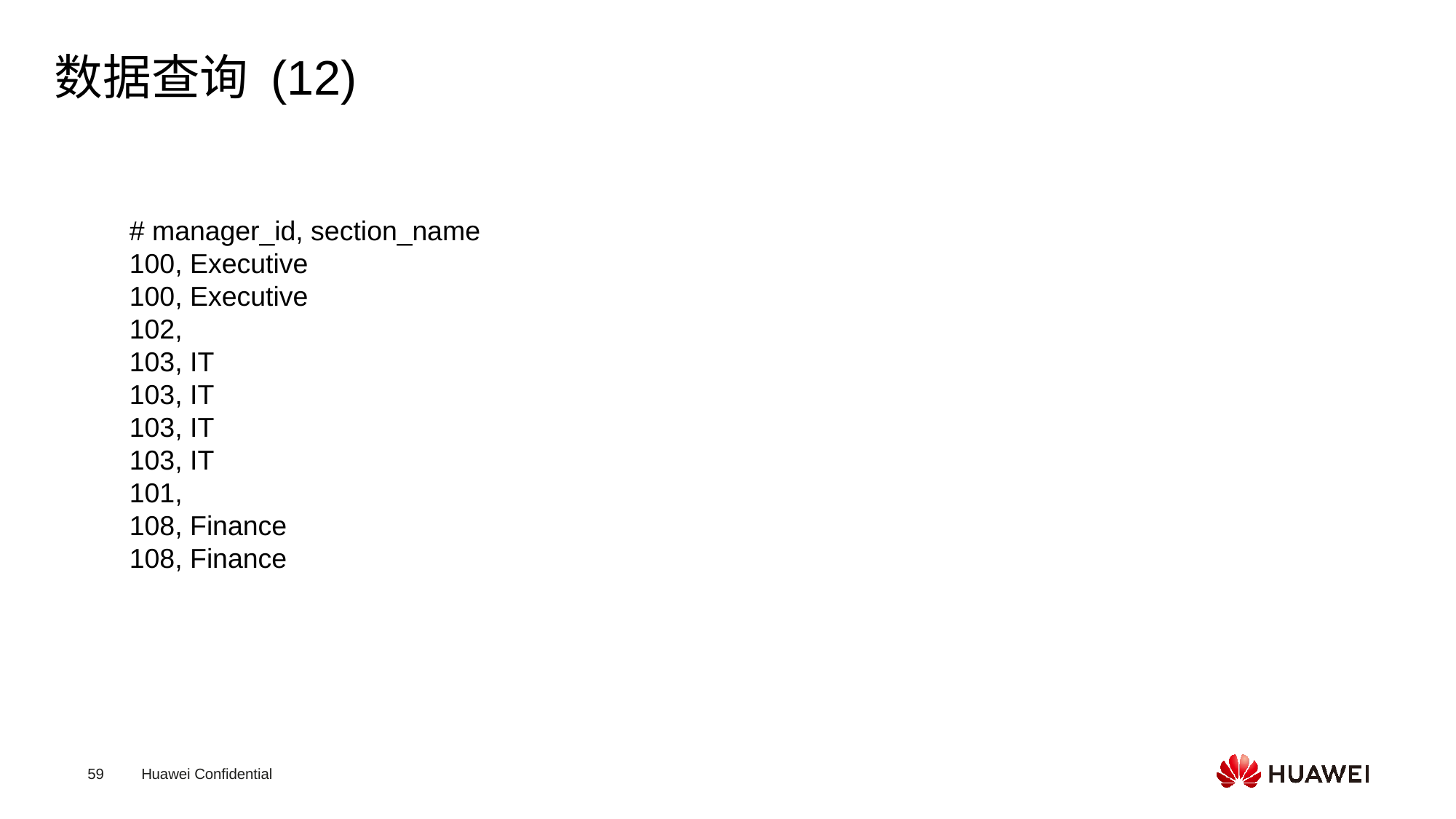

# 数据查询 (12)
                           # manager_id, section_name
100, Executive100, Executive102, 103, IT103, IT103, IT103, IT101, 108, Finance108, Finance